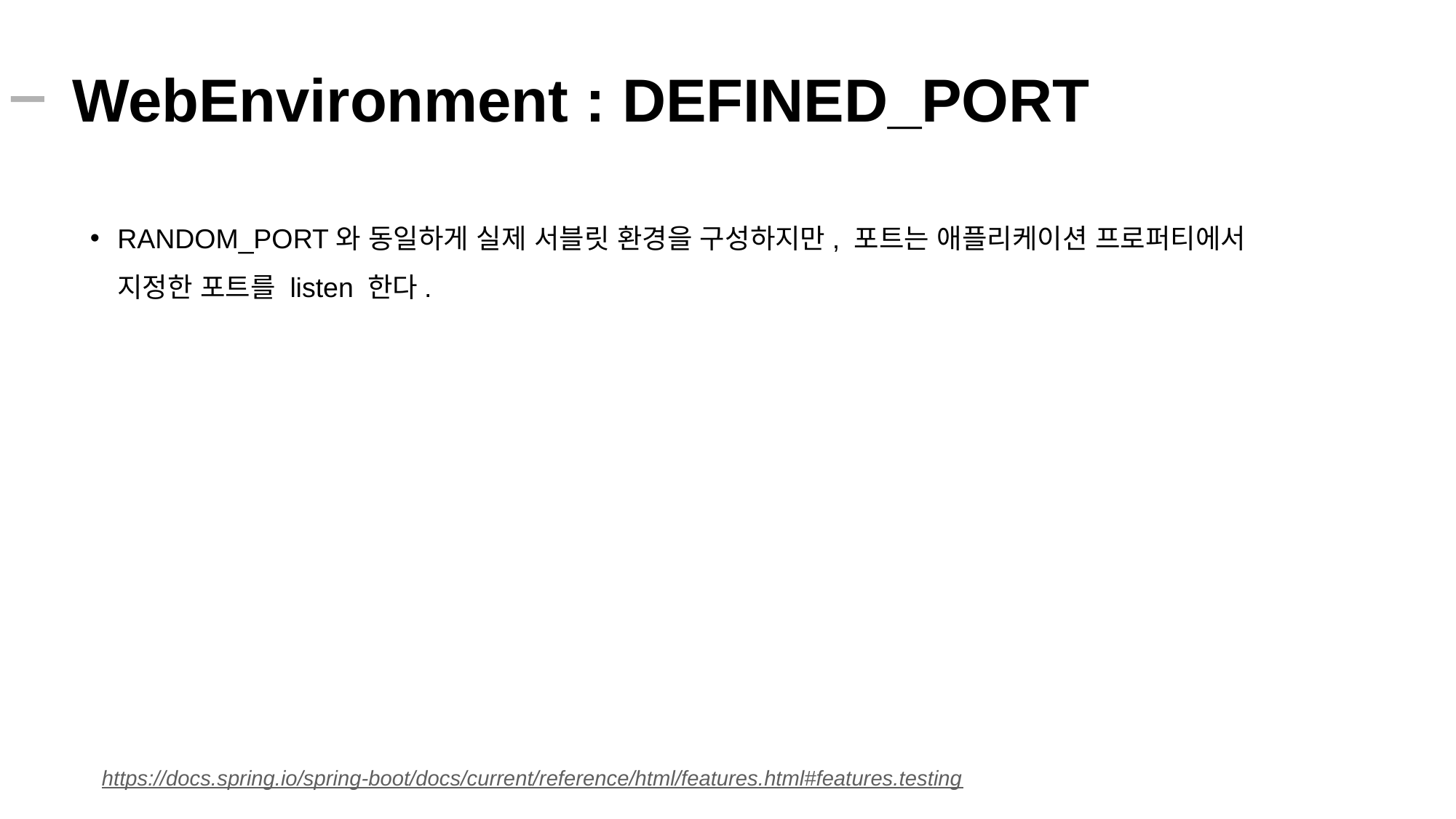

# WebEnvironment : DEFINED_PORT

RANDOM_PORT와 동일하게 실제 서블릿 환경을 구성하지만, 포트는 애플리케이션 프로퍼티에서 지정한 포트를 listen 한다.
https://docs.spring.io/spring-boot/docs/current/reference/html/features.html#features.testing